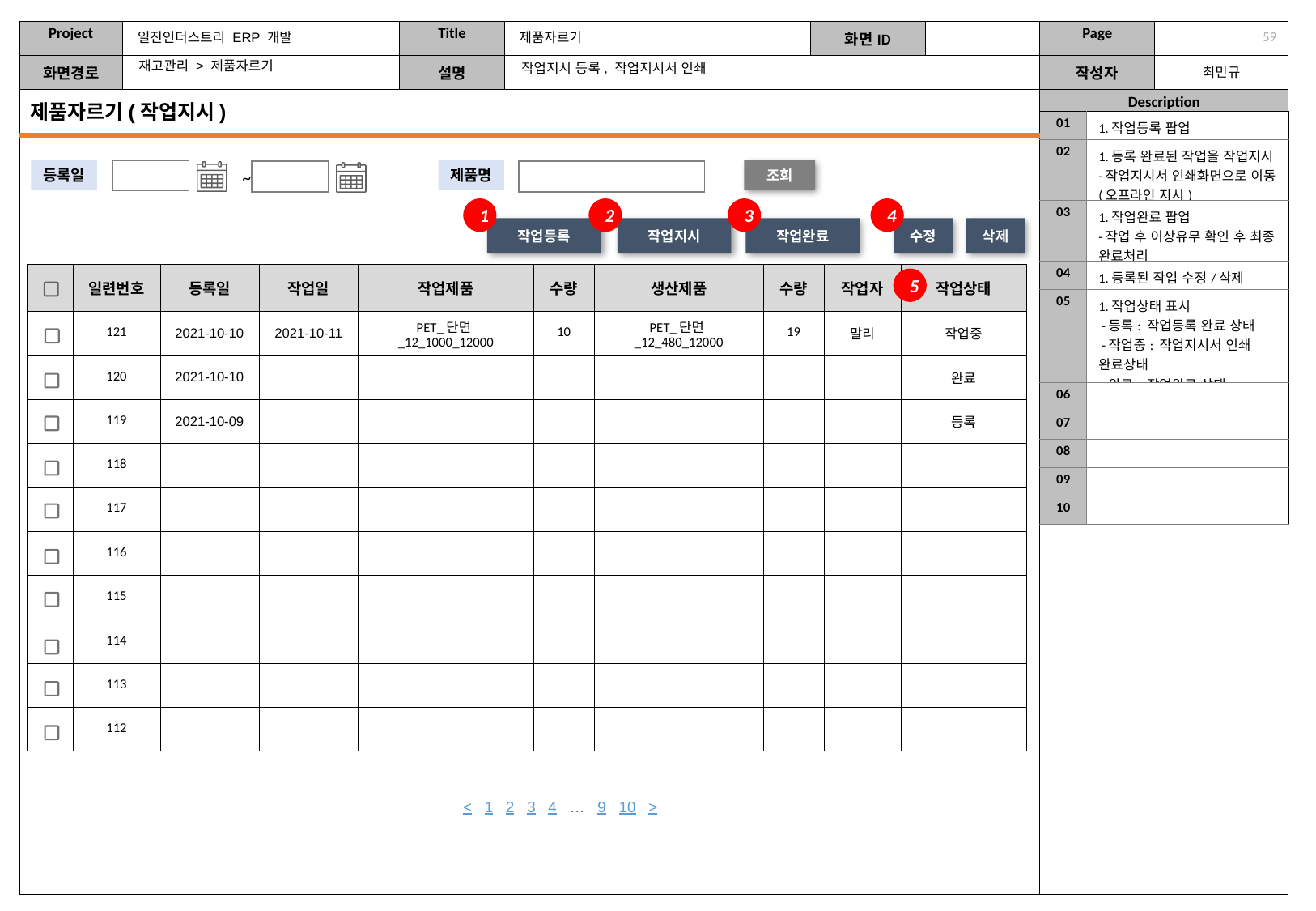

일진인더스트리 ERP 개발

제품자르기
59
재고관리 > 제품자르기
작업지시 등록, 작업지시서 인쇄
제품자르기(작업지시)
| 01 | 1.작업등록 팝업 |
| --- | --- |
| 02 | 1.등록 완료된 작업을 작업지시 -작업지시서 인쇄화면으로 이동(오프라인 지시) |
| 03 | 1.작업완료 팝업 -작업 후 이상유무 확인 후 최종 완료처리 |
| 04 | 1.등록된 작업 수정/삭제 |
| 05 | 1.작업상태 표시 -등록: 작업등록 완료 상태 -작업중: 작업지시서 인쇄 완료상태 -완료: 작업완료 상태 |
| 06 |  |
| 07 |  |
| 08 |  |
| 09 |  |
| 10 |  |
제품명
조회
등록일

~

1
2
3
4
작업등록
작업지시
작업완료
수정
삭제
|  | 일련번호 | 등록일 | 작업일 | 작업제품 | 수량 | 생산제품 | 수량 | 작업자 | 작업상태 |
| --- | --- | --- | --- | --- | --- | --- | --- | --- | --- |
|  | 121 | 2021-10-10 | 2021-10-11 | PET\_단면\_12\_1000\_12000 | 10 | PET\_단면\_12\_480\_12000 | 19 | 말리 | 작업중 |
|  | 120 | 2021-10-10 |  |  |  |  |  |  | 완료 |
|  | 119 | 2021-10-09 |  |  |  |  |  |  | 등록 |
|  | 118 |  |  |  |  |  |  |  |  |
|  | 117 |  |  |  |  |  |  |  |  |
|  | 116 |  |  |  |  |  |  |  |  |
|  | 115 |  |  |  |  |  |  |  |  |
|  | 114 |  |  |  |  |  |  |  |  |
|  | 113 |  |  |  |  |  |  |  |  |
|  | 112 |  |  |  |  |  |  |  |  |
5

<   1   2   3   4   …   9   10   >